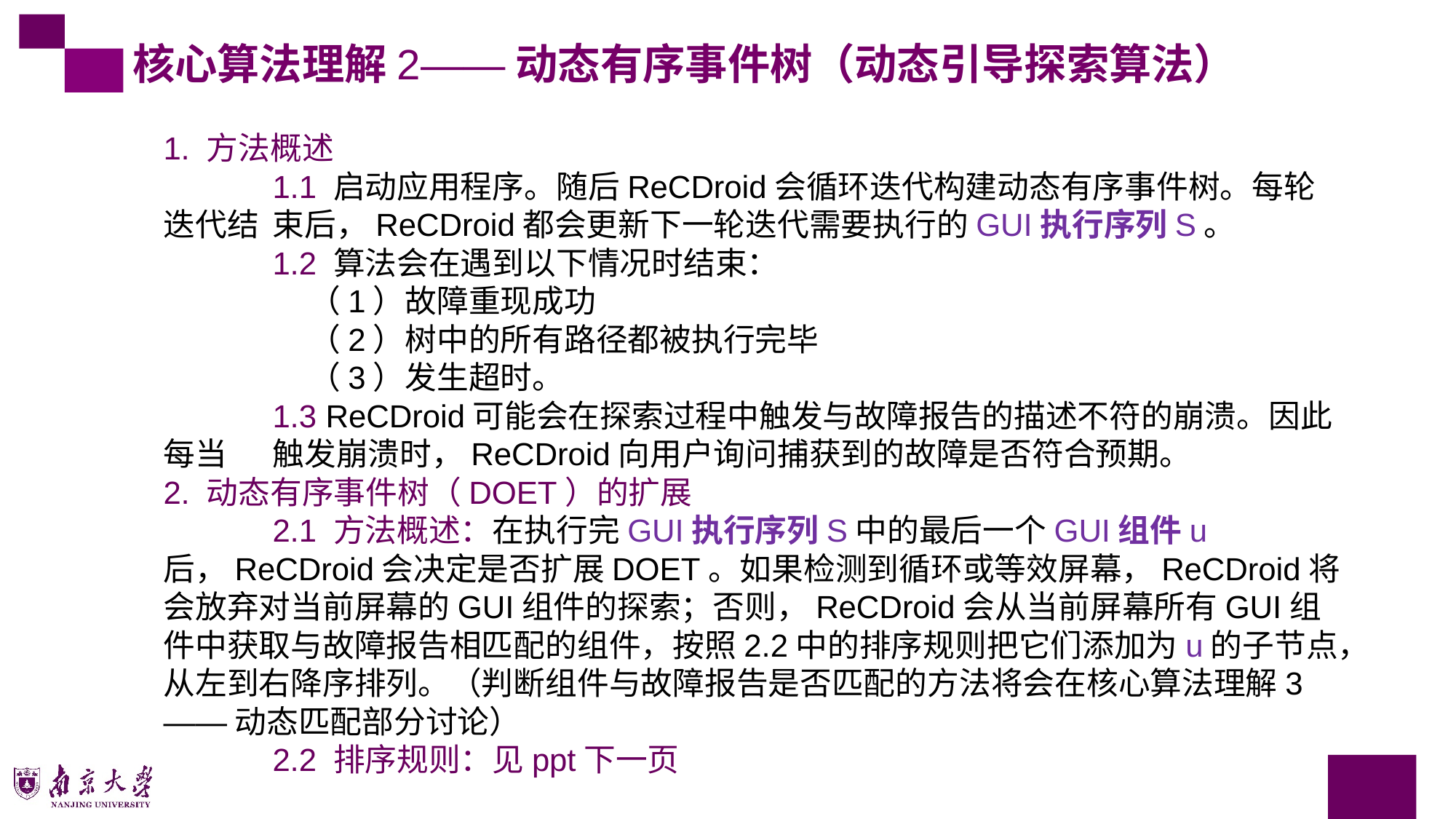

核心算法理解2——动态有序事件树（动态引导探索算法）

1. 方法概述
	1.1 启动应用程序。随后ReCDroid会循环迭代构建动态有序事件树。每轮迭代结	束后，ReCDroid都会更新下一轮迭代需要执行的GUI执行序列S。
	1.2 算法会在遇到以下情况时结束：
	    （1）故障重现成功
	    （2）树中的所有路径都被执行完毕
	    （3）发生超时。
	1.3 ReCDroid可能会在探索过程中触发与故障报告的描述不符的崩溃。因此每当	触发崩溃时，ReCDroid向用户询问捕获到的故障是否符合预期。
2. 动态有序事件树（DOET）的扩展
	2.1 方法概述：在执行完GUI执行序列S中的最后一个GUI组件u后，ReCDroid会决定是否扩展DOET。如果检测到循环或等效屏幕，ReCDroid将会放弃对当前屏幕的GUI组件的探索；否则，ReCDroid会从当前屏幕所有GUI组件中获取与故障报告相匹配的组件，按照2.2中的排序规则把它们添加为u的子节点，从左到右降序排列。（判断组件与故障报告是否匹配的方法将会在核心算法理解3——动态匹配部分讨论）
	2.2 排序规则：见ppt下一页

13